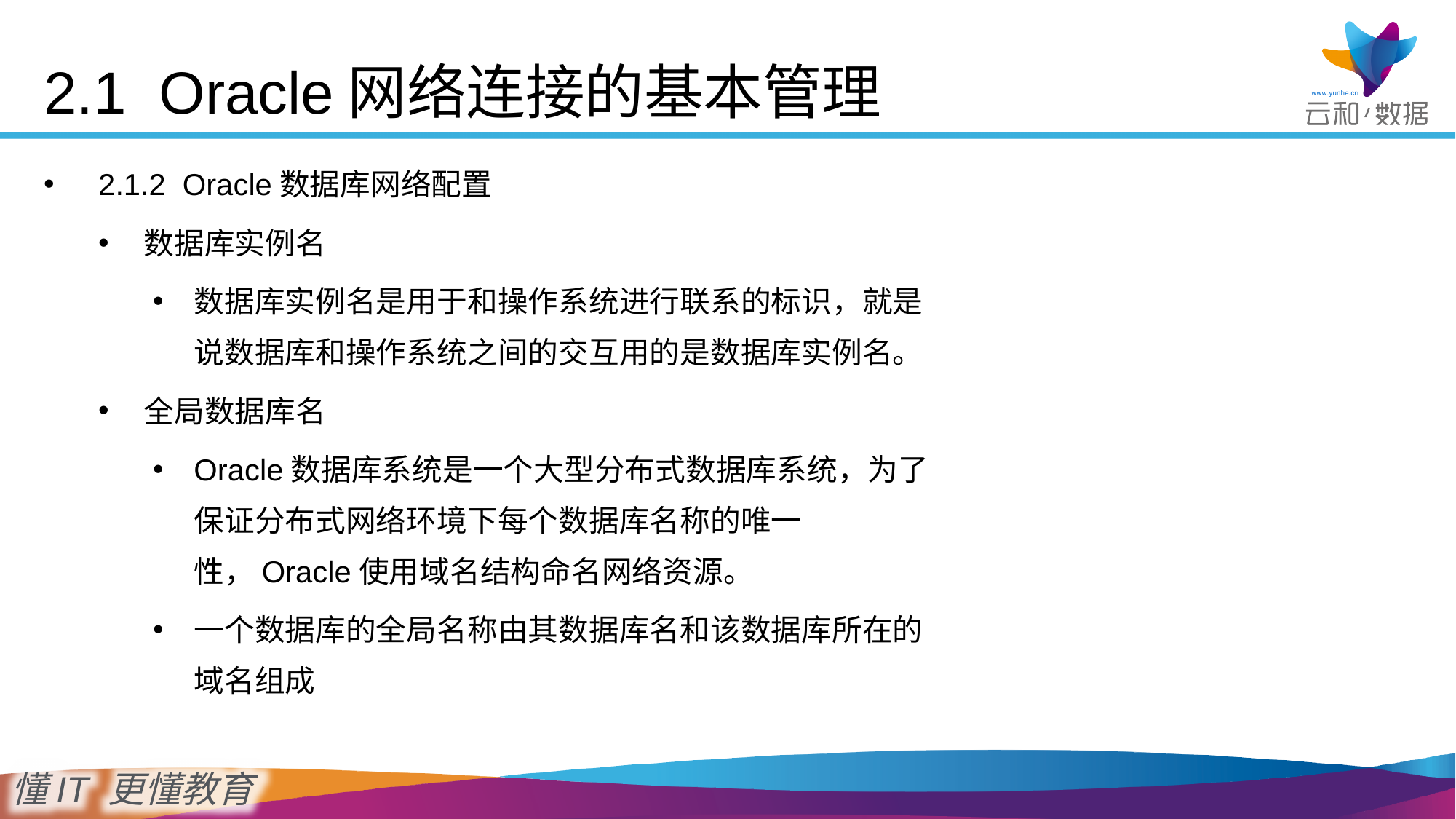

# 2.1  Oracle网络连接的基本管理
2.1.2  Oracle数据库网络配置
数据库实例名
数据库实例名是用于和操作系统进行联系的标识，就是说数据库和操作系统之间的交互用的是数据库实例名。
全局数据库名
Oracle数据库系统是一个大型分布式数据库系统，为了保证分布式网络环境下每个数据库名称的唯一性，Oracle使用域名结构命名网络资源。
一个数据库的全局名称由其数据库名和该数据库所在的域名组成